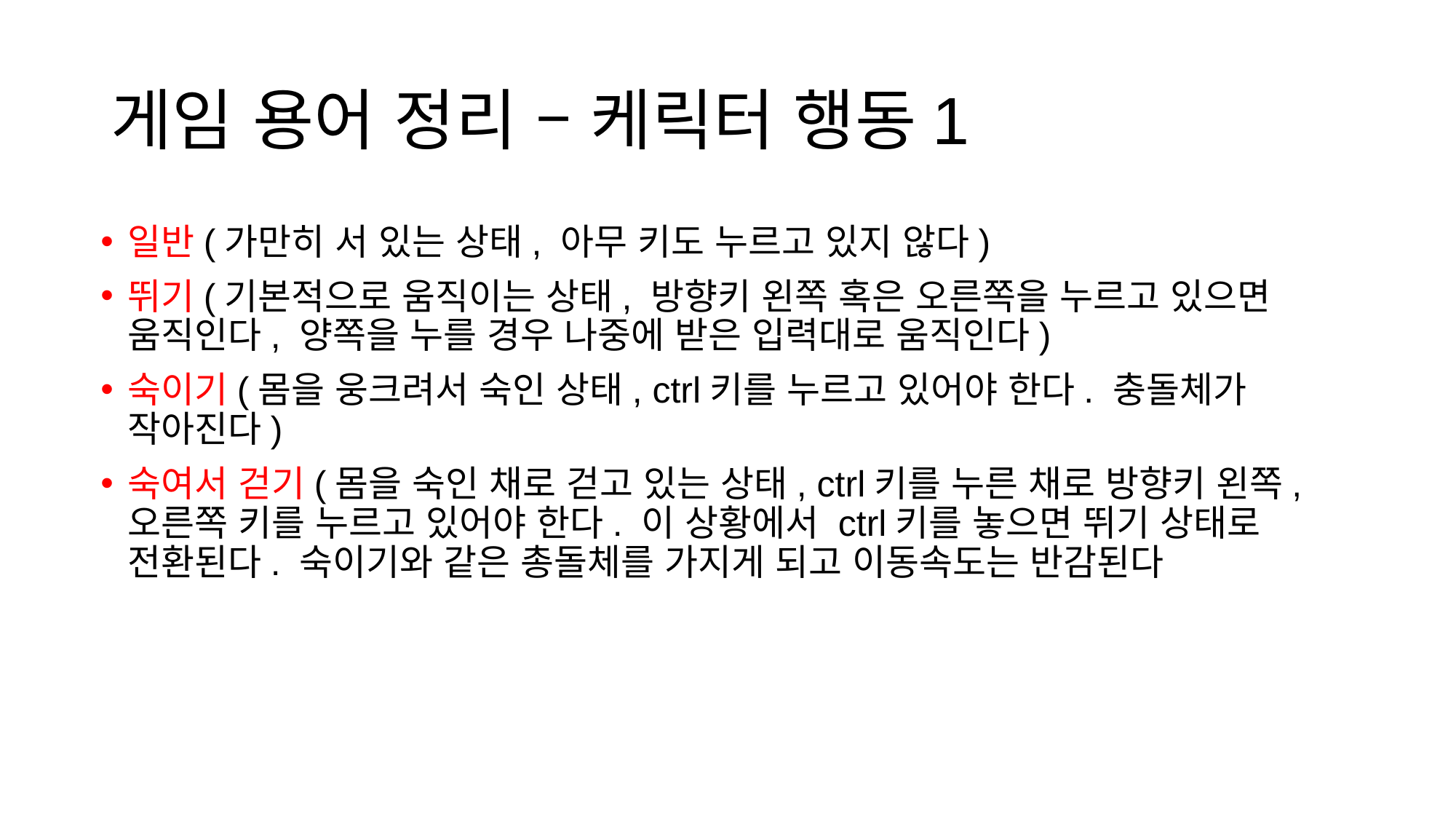

# 게임 용어 정리 – 케릭터 행동1
일반(가만히 서 있는 상태, 아무 키도 누르고 있지 않다)
뛰기(기본적으로 움직이는 상태, 방향키 왼쪽 혹은 오른쪽을 누르고 있으면 움직인다, 양쪽을 누를 경우 나중에 받은 입력대로 움직인다)
숙이기(몸을 웅크려서 숙인 상태, ctrl키를 누르고 있어야 한다. 충돌체가 작아진다)
숙여서 걷기(몸을 숙인 채로 걷고 있는 상태, ctrl키를 누른 채로 방향키 왼쪽, 오른쪽 키를 누르고 있어야 한다. 이 상황에서 ctrl키를 놓으면 뛰기 상태로 전환된다. 숙이기와 같은 총돌체를 가지게 되고 이동속도는 반감된다